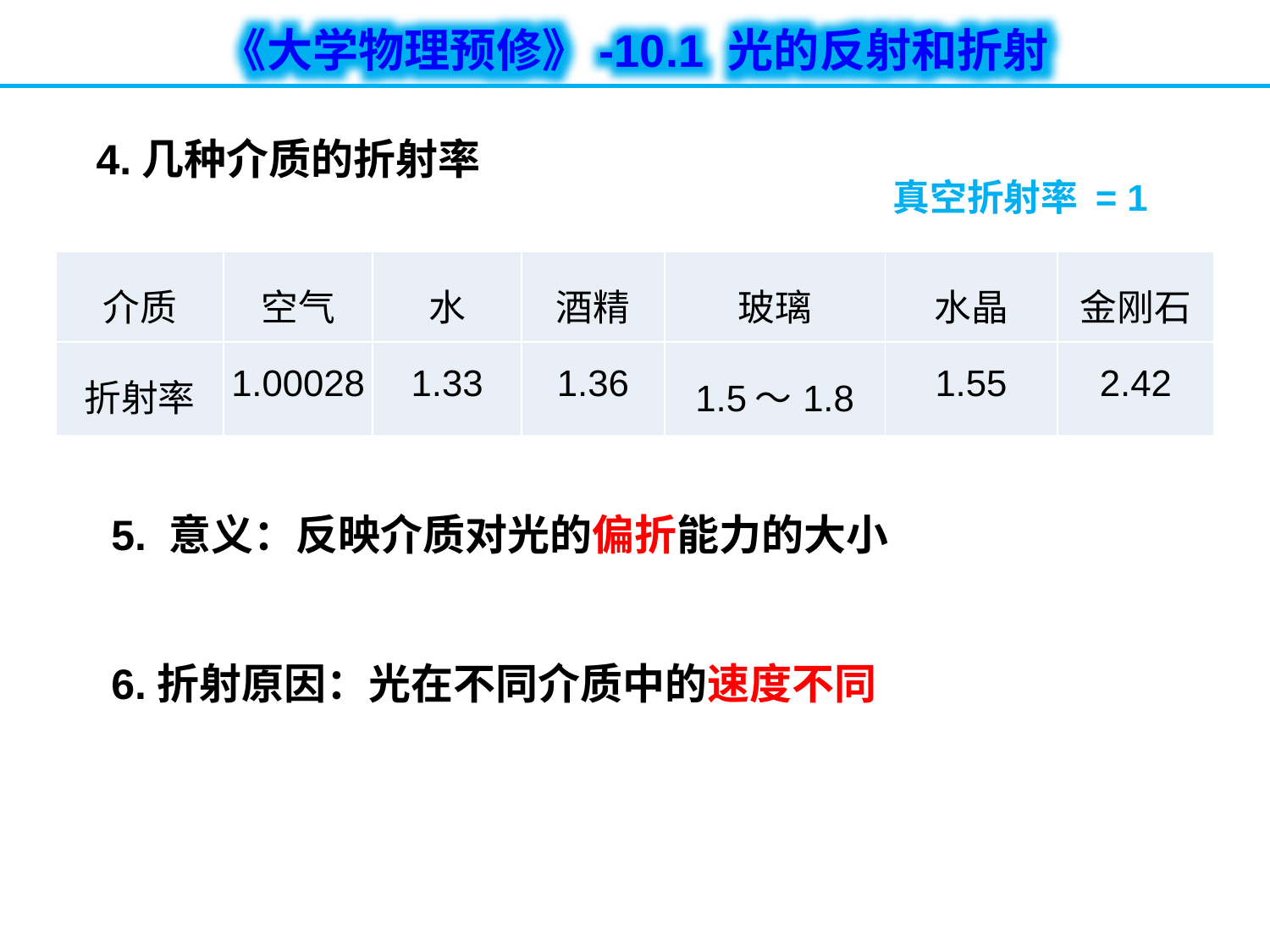

4.几种介质的折射率
真空折射率 = 1
| 介质 | 空气 | 水 | 酒精 | 玻璃 | 水晶 | 金刚石 |
| --- | --- | --- | --- | --- | --- | --- |
| 折射率 | 1.00028 | 1.33 | 1.36 | 1.5～1.8 | 1.55 | 2.42 |
5. 意义：反映介质对光的偏折能力的大小
6.折射原因：光在不同介质中的速度不同